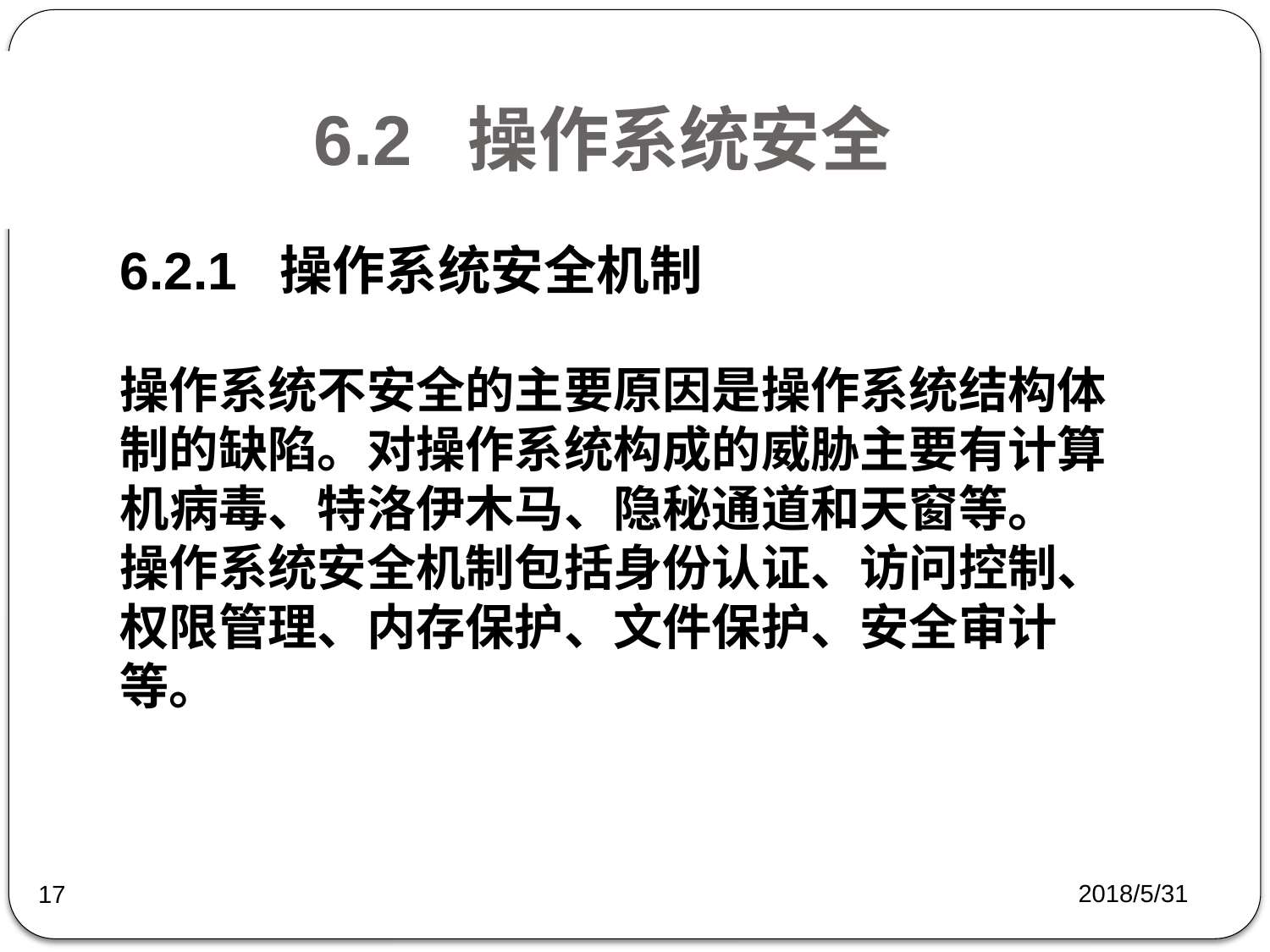

# 6.2  操作系统安全
6.2.1  操作系统安全机制

操作系统不安全的主要原因是操作系统结构体制的缺陷。对操作系统构成的威胁主要有计算机病毒、特洛伊木马、隐秘通道和天窗等。
操作系统安全机制包括身份认证、访问控制、权限管理、内存保护、文件保护、安全审计等。
2018/5/31
17